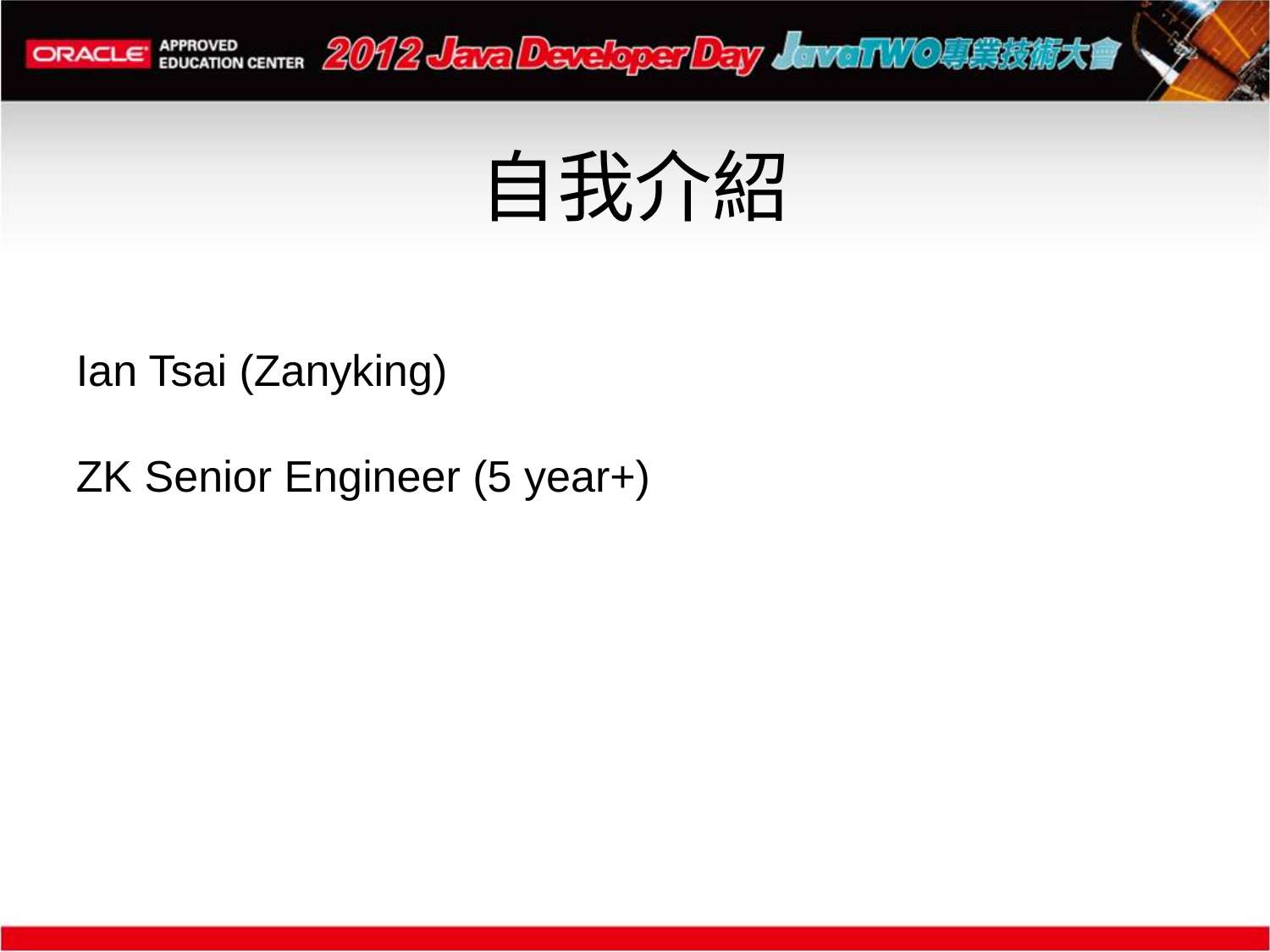

# 自我介紹
Ian Tsai (Zanyking)
ZK Senior Engineer (5 year+)